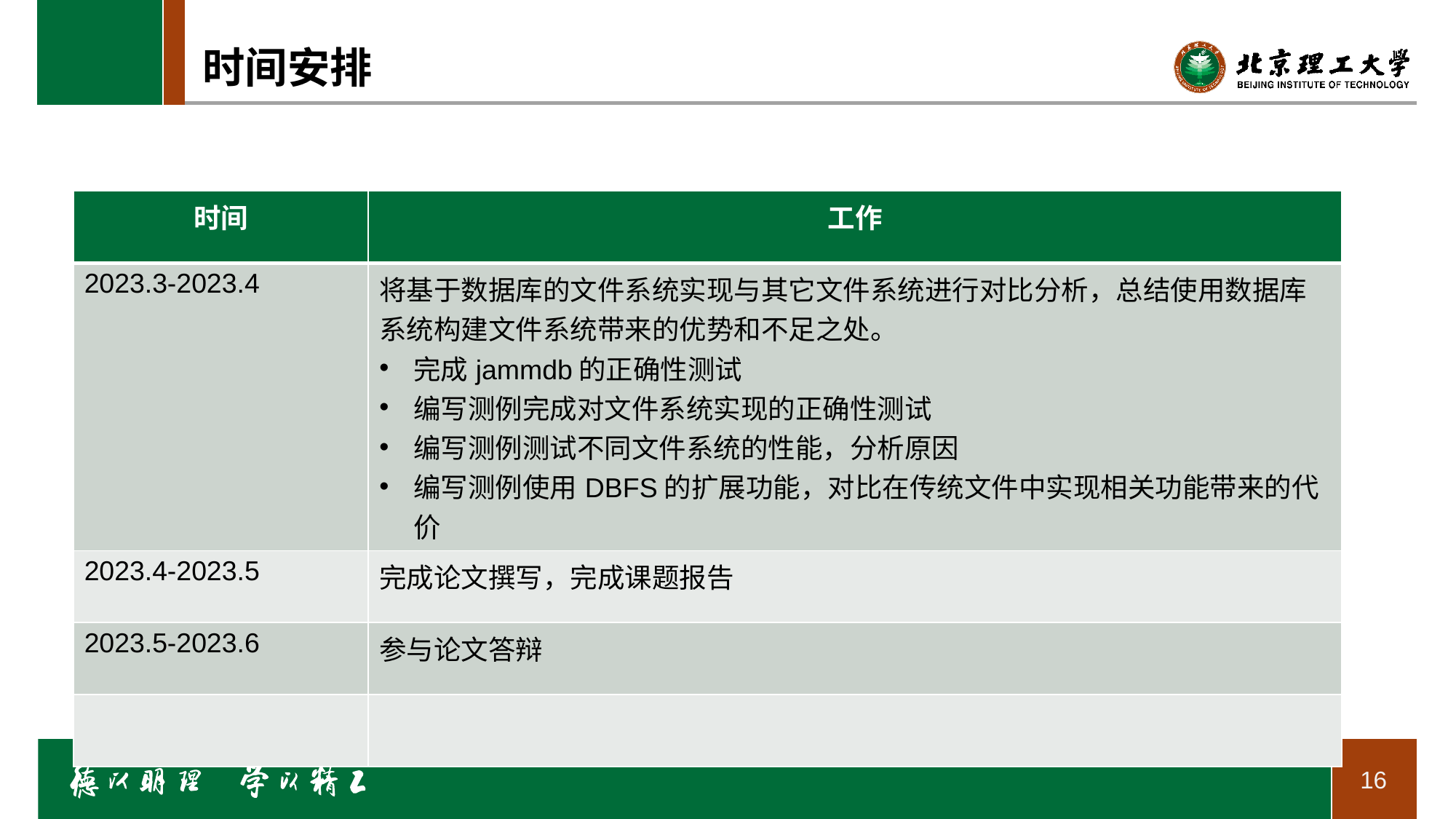

# 时间安排
| 时间 | 工作 |
| --- | --- |
| 2023.3-2023.4 | 将基于数据库的文件系统实现与其它文件系统进行对比分析，总结使用数据库系统构建文件系统带来的优势和不足之处。 完成jammdb的正确性测试 编写测例完成对文件系统实现的正确性测试 编写测例测试不同文件系统的性能，分析原因 编写测例使用DBFS的扩展功能，对比在传统文件中实现相关功能带来的代价 |
| 2023.4-2023.5 | 完成论文撰写，完成课题报告 |
| 2023.5-2023.6 | 参与论文答辩 |
|  |  |